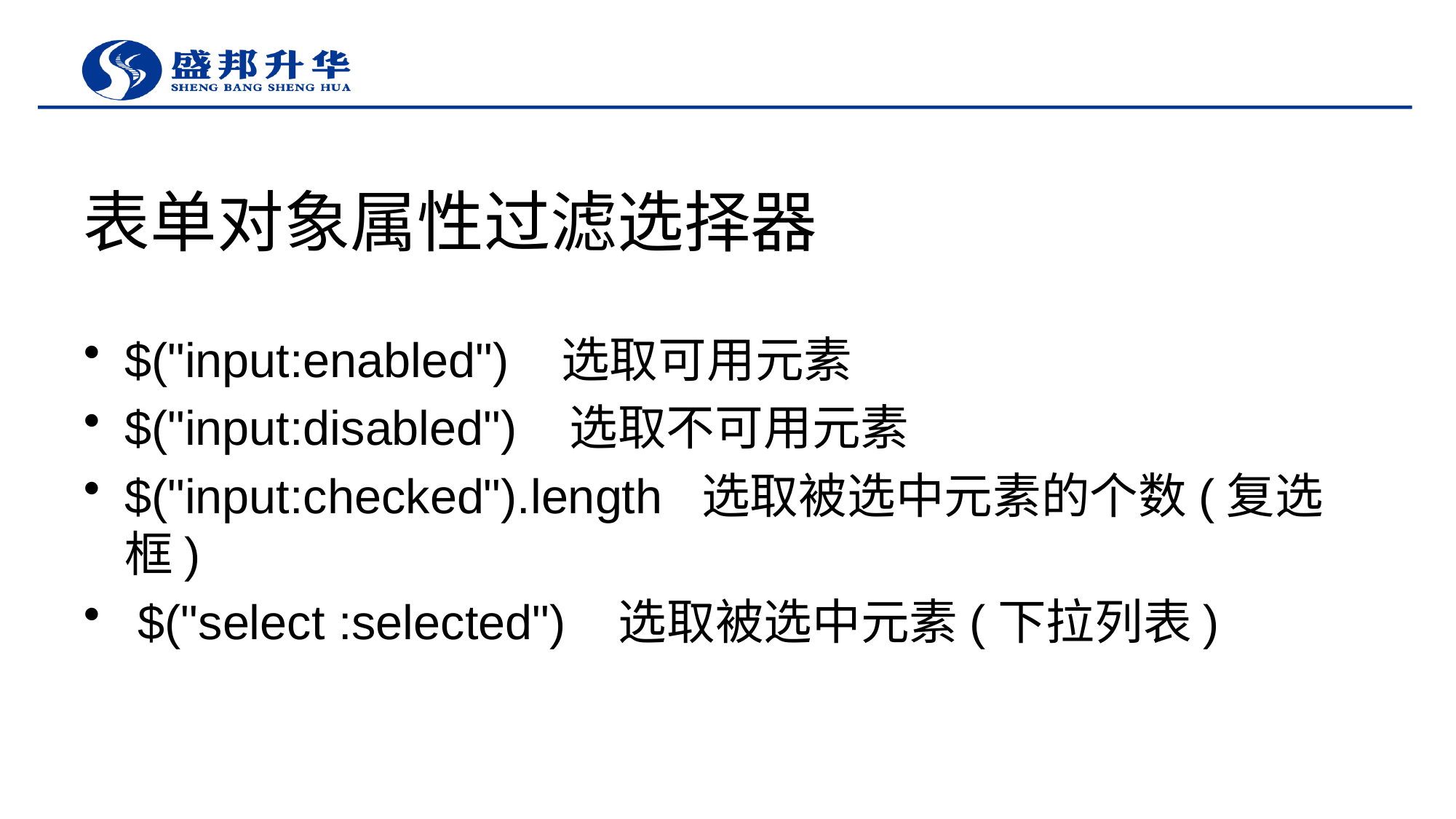

# 表单对象属性过滤选择器
$("input:enabled")   选取可用元素
$("input:disabled")   选取不可用元素
$("input:checked").length  选取被选中元素的个数(复选框)
 $("select :selected")   选取被选中元素(下拉列表)